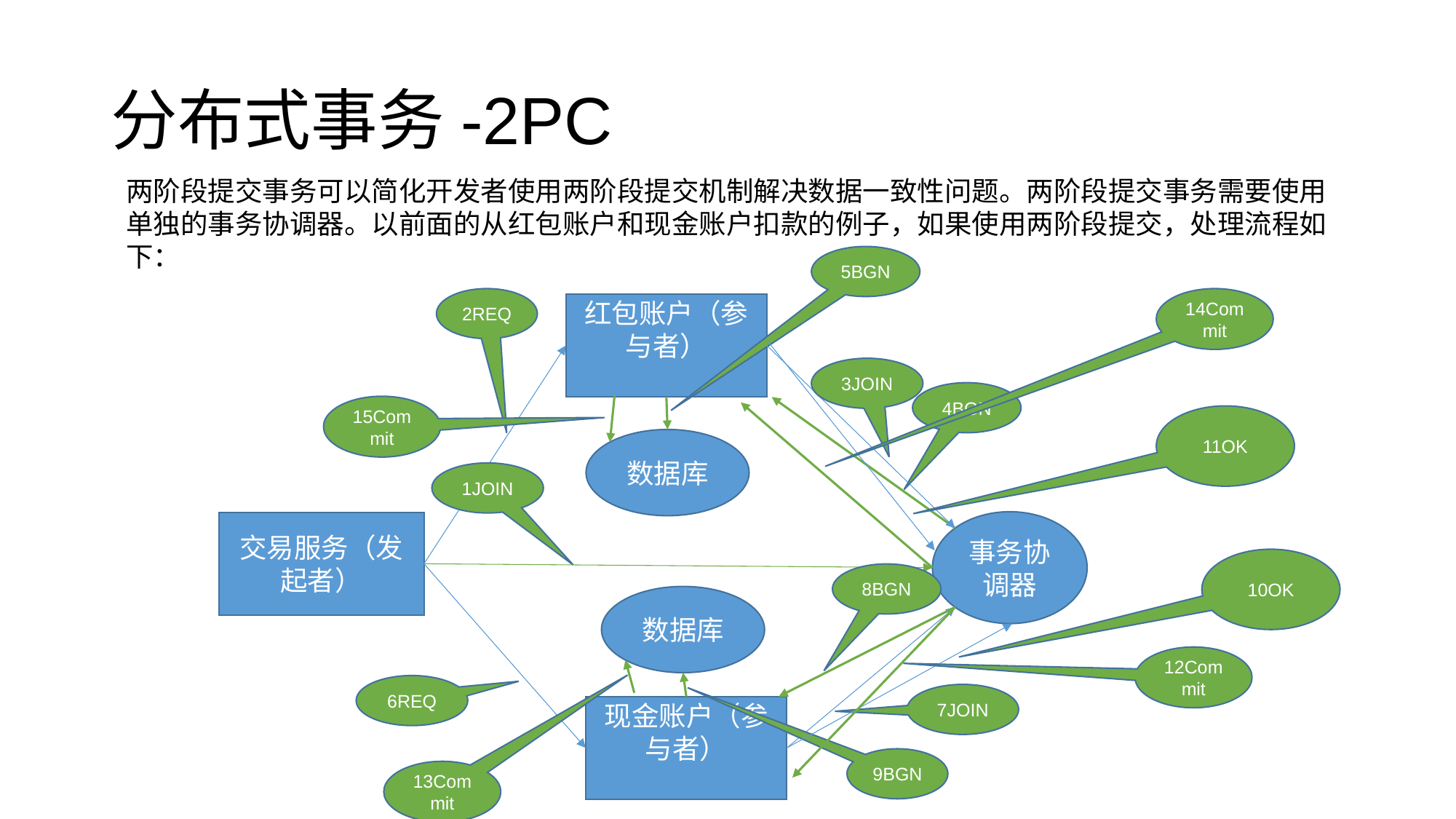

# 分布式事务-2PC
两阶段提交事务可以简化开发者使用两阶段提交机制解决数据一致性问题。两阶段提交事务需要使用单独的事务协调器。以前面的从红包账户和现金账户扣款的例子，如果使用两阶段提交，处理流程如下：

5BGN
2REQ
14Commit
红包账户（参与者）

3JOIN
4BGN
15Commit
11OK
数据库
1JOIN
事务协调器
交易服务（发起者）
10OK
8BGN
数据库
12Commit
6REQ
7JOIN
现金账户（参与者）

9BGN
13Commit